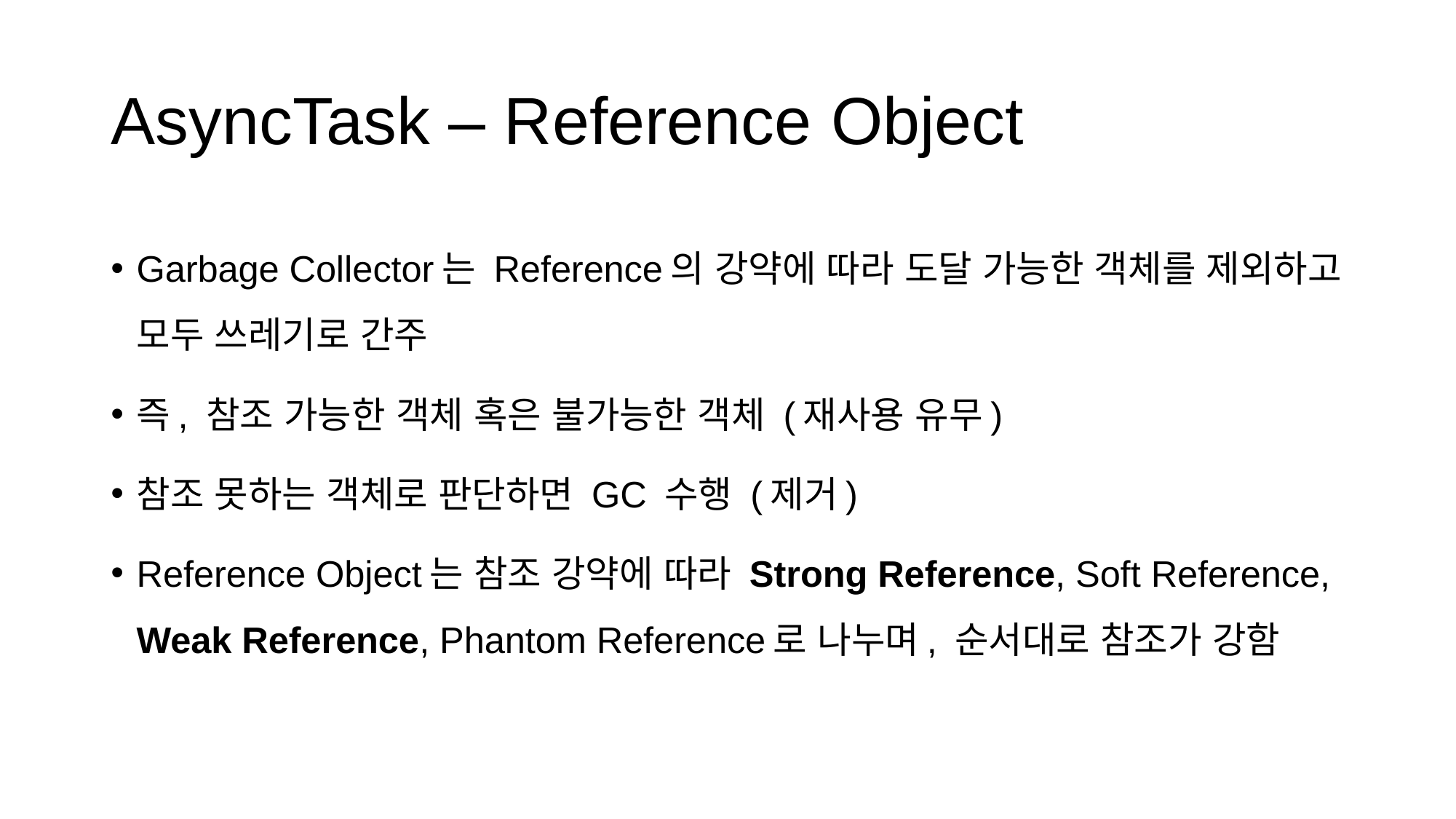

# AsyncTask – Reference Object
Garbage Collector는 Reference의 강약에 따라 도달 가능한 객체를 제외하고 모두 쓰레기로 간주
즉, 참조 가능한 객체 혹은 불가능한 객체 (재사용 유무)
참조 못하는 객체로 판단하면 GC 수행 (제거)
Reference Object는 참조 강약에 따라 Strong Reference, Soft Reference, Weak Reference, Phantom Reference로 나누며, 순서대로 참조가 강함